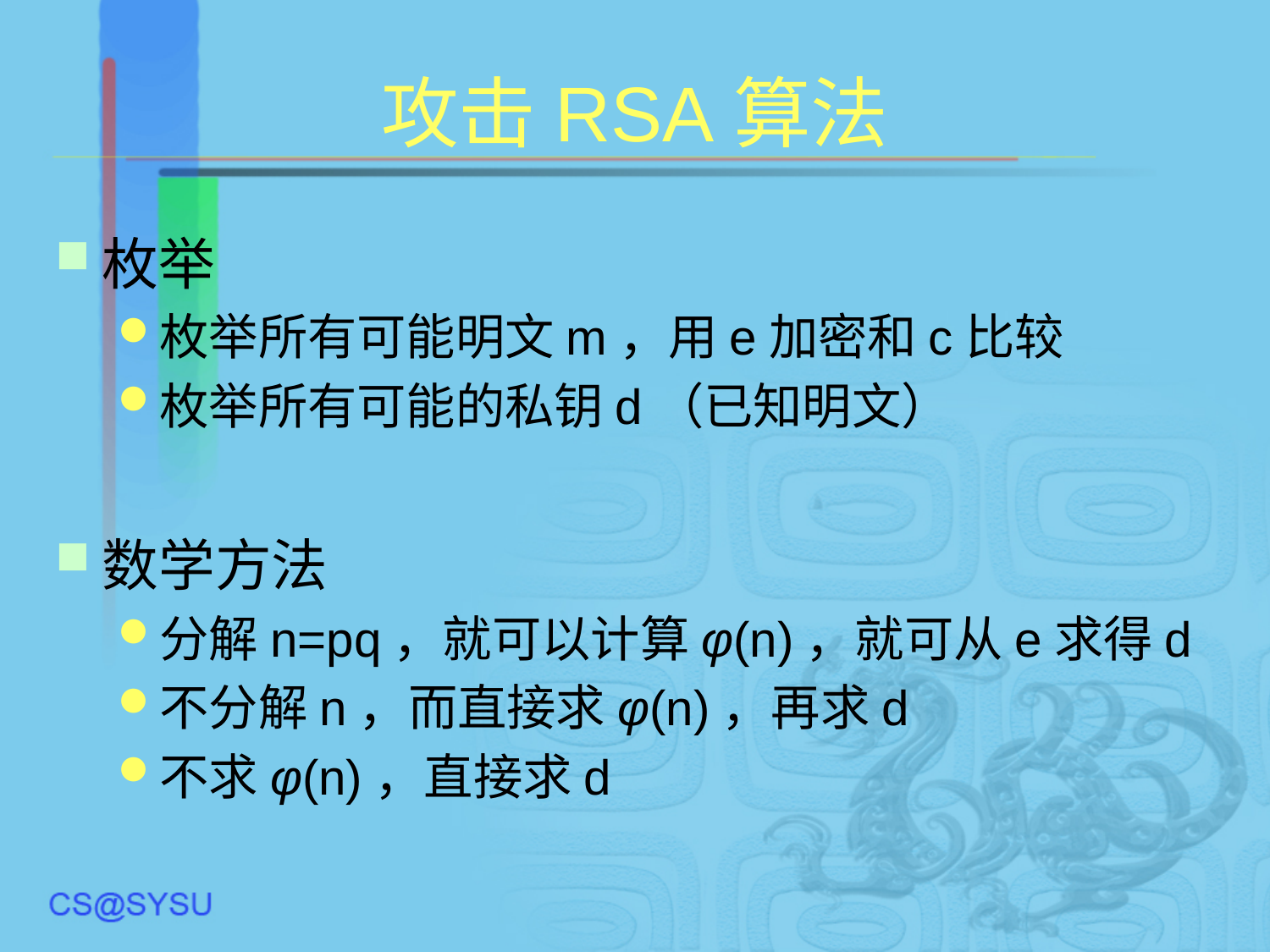

# 攻击RSA算法
枚举
枚举所有可能明文m，用e加密和c比较
枚举所有可能的私钥d（已知明文）

数学方法
分解n=pq，就可以计算φ(n)，就可从e求得d
不分解n，而直接求φ(n)，再求d
不求φ(n)，直接求d